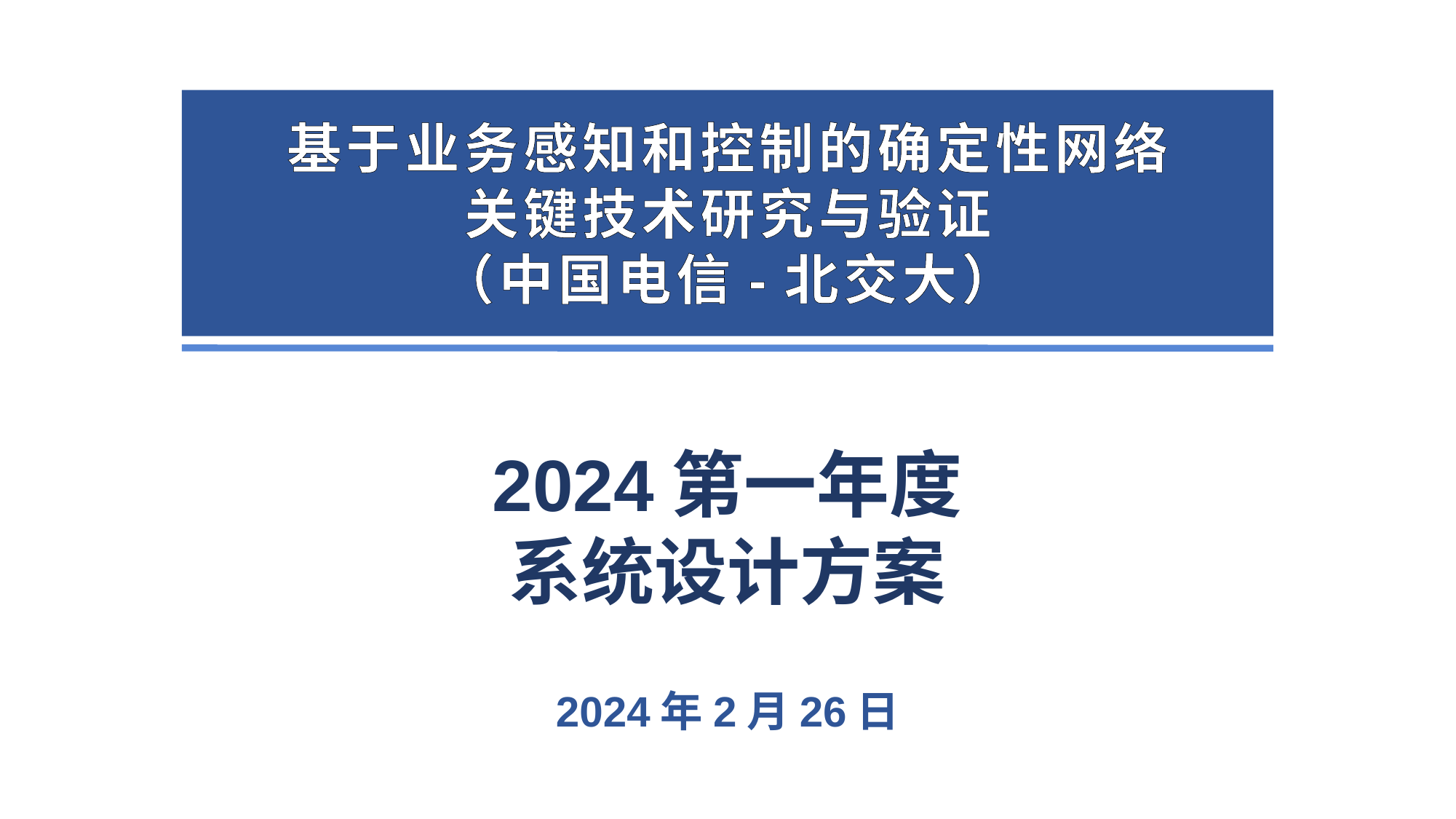

基于业务感知和控制的确定性网络
关键技术研究与验证
（中国电信-北交大）
2024第一年度
系统设计方案
2024年2月26日